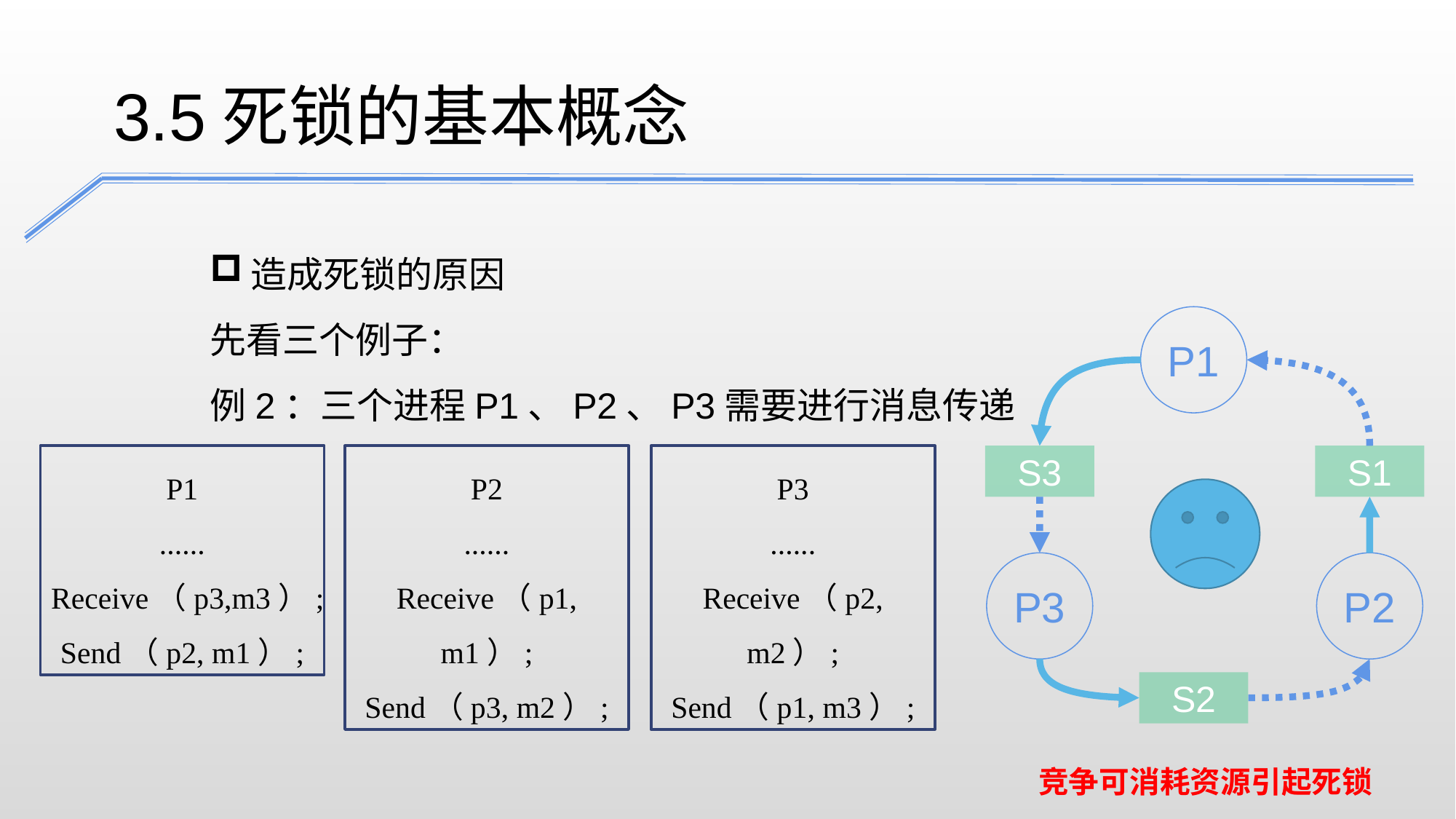

3.5死锁的基本概念

造成死锁的原因
先看三个例子：
例2：三个进程P1、P2、P3需要进行消息传递

P1
S3
S1
P1
......
Receive（p3,m3）;
Send（p2, m1）;
P2
......
Receive（p1, m1）;
Send（p3, m2）;
P3
......
Receive（p2, m2）;
Send（p1, m3）;

P3
P2
S2
竞争可消耗资源引起死锁